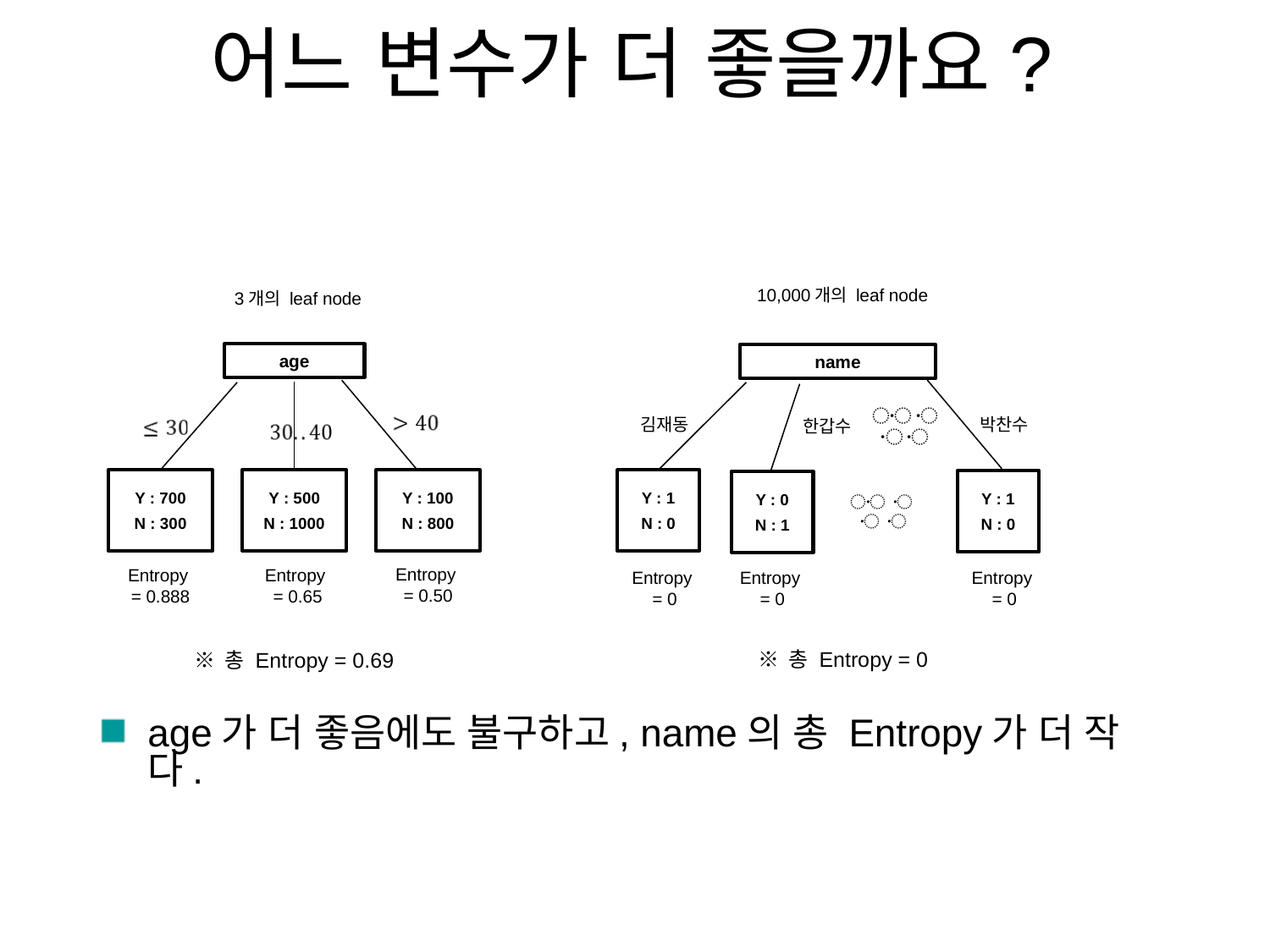

# 어느 변수가 더 좋을까요?
10,000개의 leaf node
3개의 leaf node
age
name

김재동
박찬수
한갑수
〮 〮 〮 〮

Y : 700

N : 300

Y : 500

N : 1000

Y : 100

N : 800

Y : 1

N : 0

Y : 1

N : 0

Y : 0

N : 1
〮  〮  〮  〮
Entropy
= 0.50
Entropy
= 0.888
Entropy
= 0.65
Entropy
= 0
Entropy
= 0
Entropy
= 0
※ 총 Entropy = 0
※ 총 Entropy = 0.69
age가 더 좋음에도 불구하고, name의 총 Entropy가 더 작다.